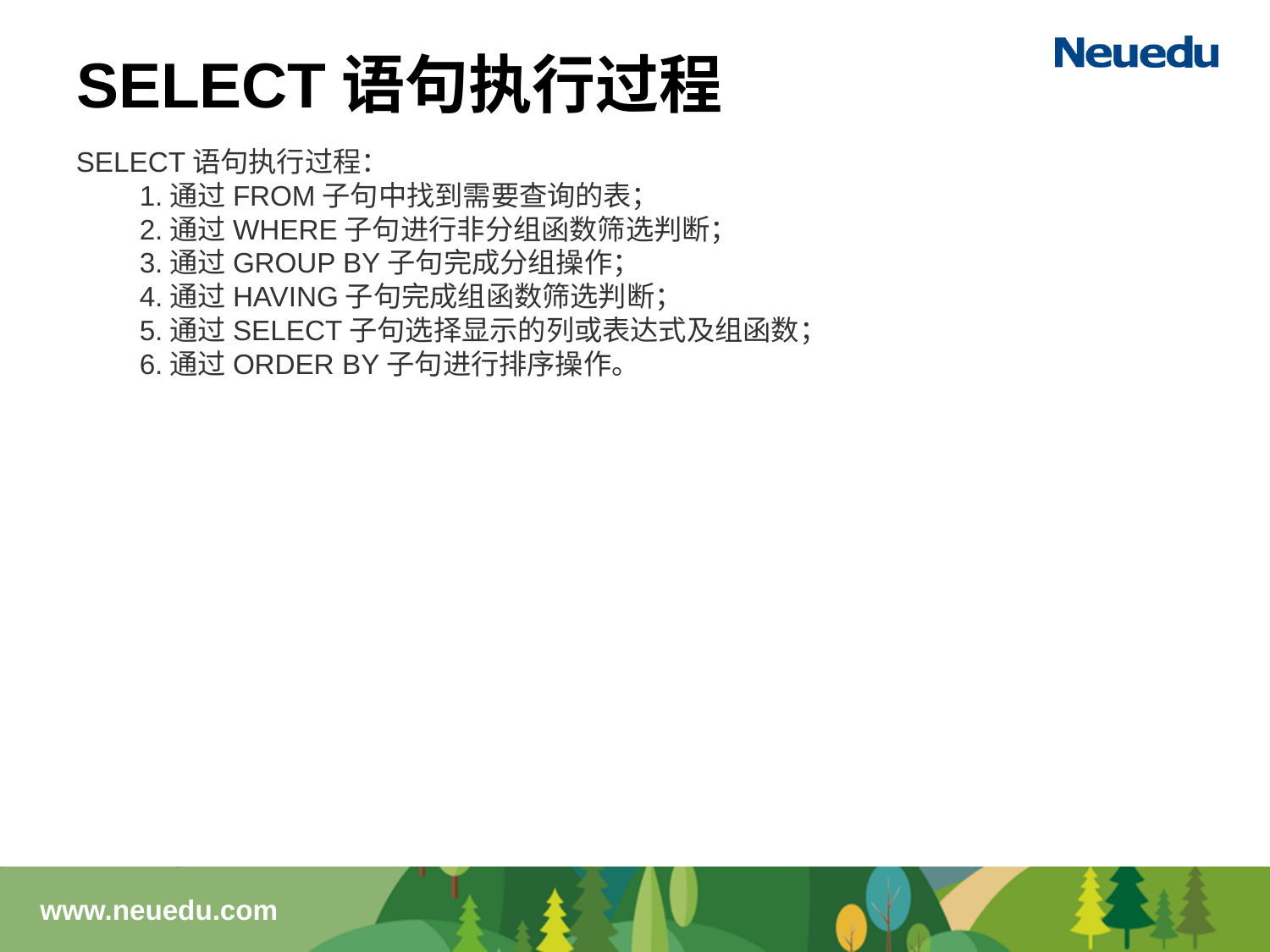

SELECT语句执行过程
SELECT语句执行过程：
1.通过FROM子句中找到需要查询的表；
2.通过WHERE子句进行非分组函数筛选判断；
3.通过GROUP BY子句完成分组操作；
4.通过HAVING子句完成组函数筛选判断；
5.通过SELECT子句选择显示的列或表达式及组函数；
6.通过ORDER BY子句进行排序操作。